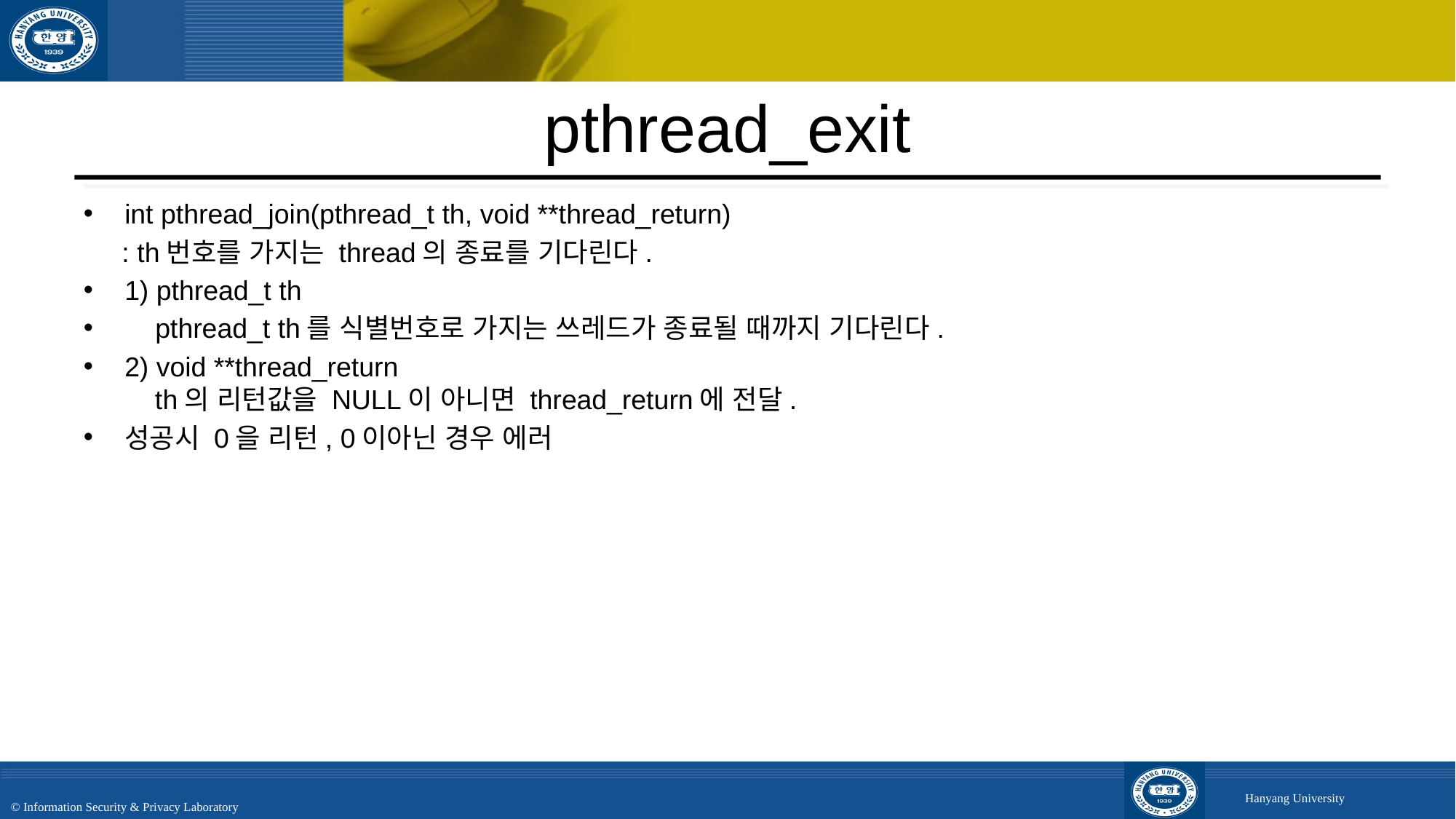

# pthread_exit
int pthread_join(pthread_t th, void **thread_return)
     : th번호를 가지는 thread의 종료를 기다린다.
1) pthread_t th
    pthread_t th를 식별번호로 가지는 쓰레드가 종료될 때까지 기다린다.
2) void **thread_return
    th의 리턴값을 NULL이 아니면 thread_return에 전달.
성공시 0을 리턴, 0이아닌 경우 에러